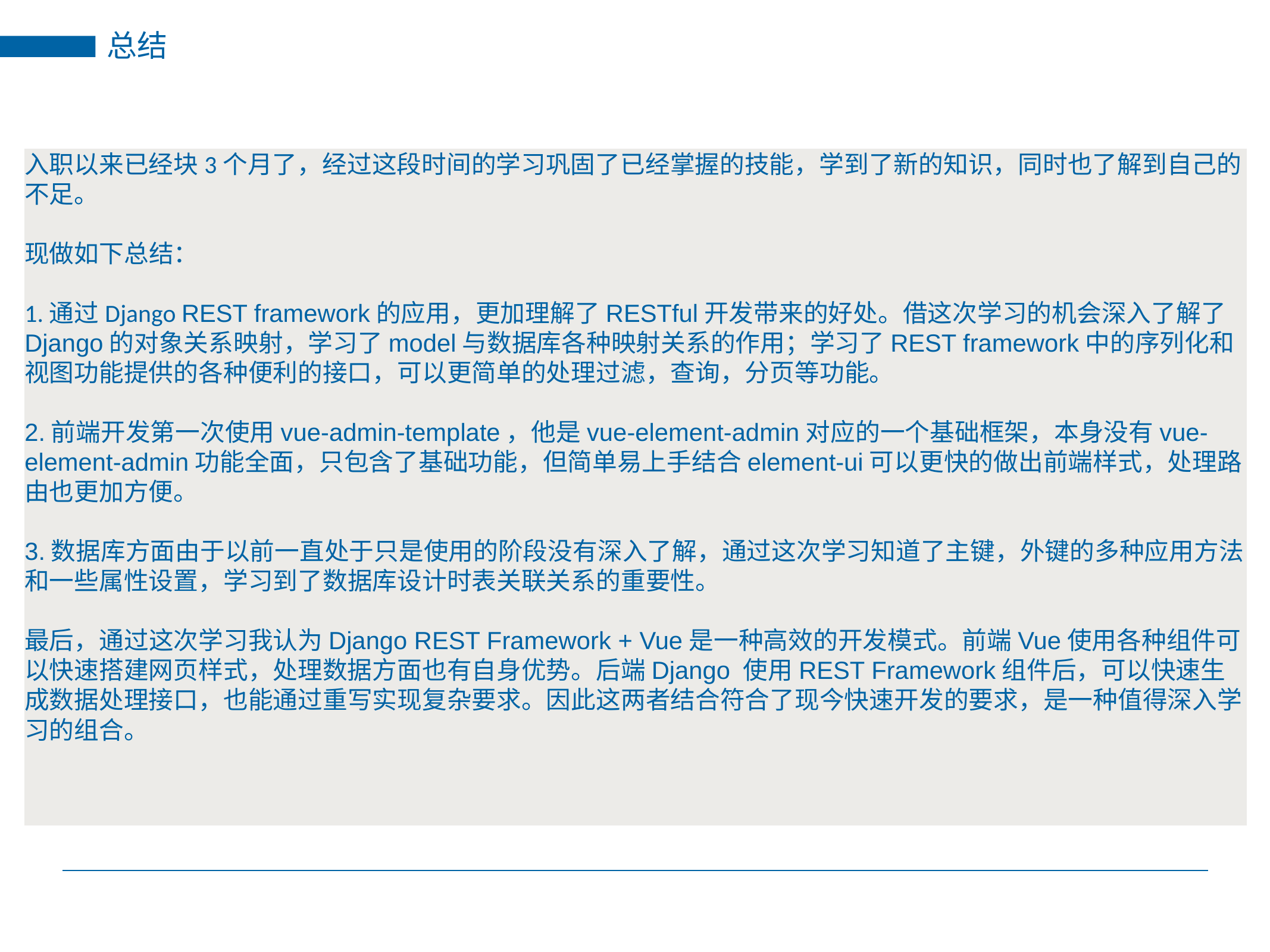

总结

入职以来已经块3个月了，经过这段时间的学习巩固了已经掌握的技能，学到了新的知识，同时也了解到自己的不足。

现做如下总结：

1.通过Django REST framework的应用，更加理解了RESTful开发带来的好处。借这次学习的机会深入了解了Django的对象关系映射，学习了model与数据库各种映射关系的作用；学习了REST framework中的序列化和视图功能提供的各种便利的接口，可以更简单的处理过滤，查询，分页等功能。

2.前端开发第一次使用vue-admin-template，他是vue-element-admin对应的一个基础框架，本身没有vue-element-admin功能全面，只包含了基础功能，但简单易上手结合element-ui可以更快的做出前端样式，处理路由也更加方便。

3.数据库方面由于以前一直处于只是使用的阶段没有深入了解，通过这次学习知道了主键，外键的多种应用方法和一些属性设置，学习到了数据库设计时表关联关系的重要性。

最后，通过这次学习我认为Django REST Framework + Vue是一种高效的开发模式。前端Vue使用各种组件可以快速搭建网页样式，处理数据方面也有自身优势。后端Django 使用REST Framework组件后，可以快速生成数据处理接口，也能通过重写实现复杂要求。因此这两者结合符合了现今快速开发的要求，是一种值得深入学习的组合。